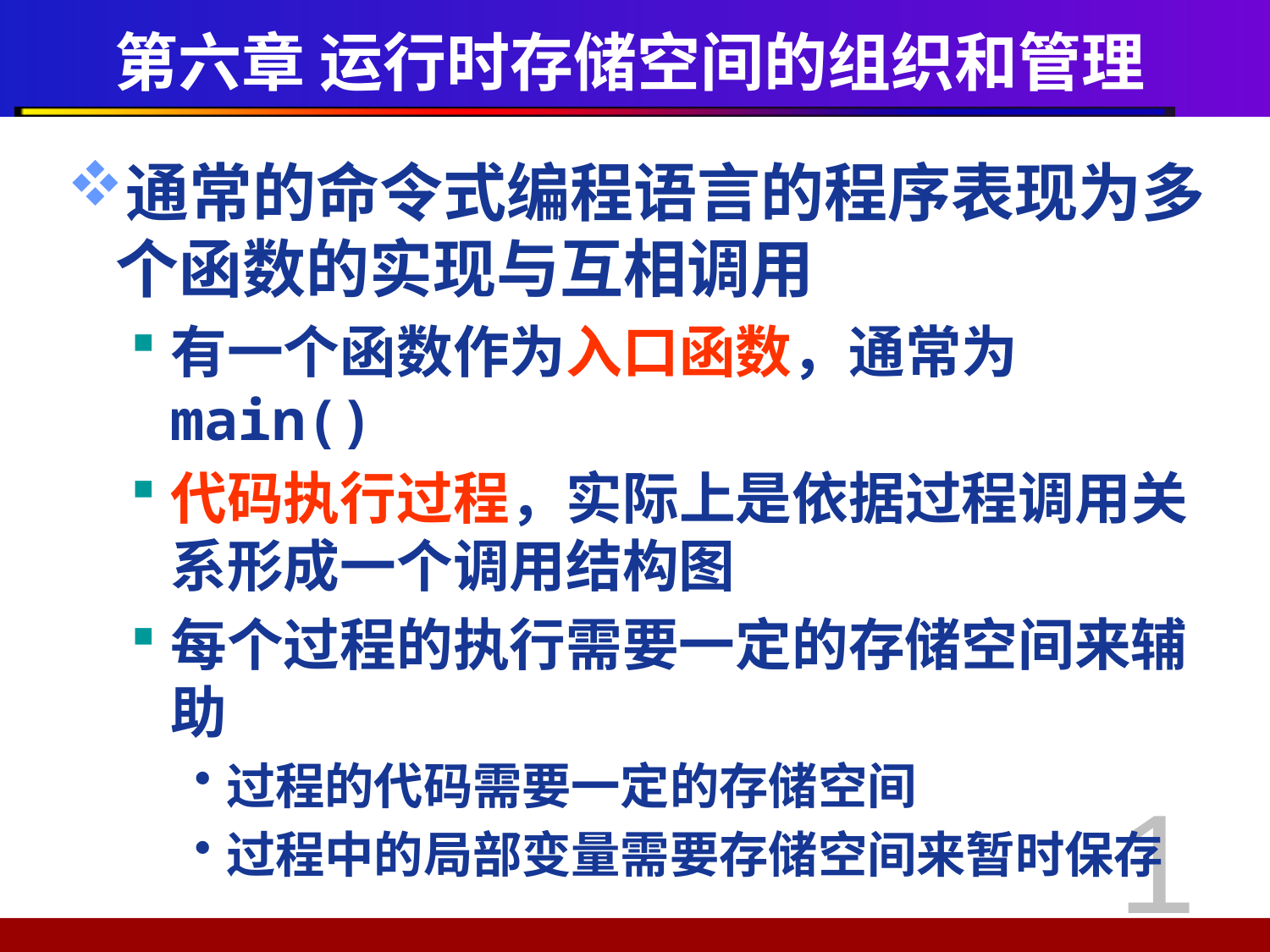

# 第六章 运行时存储空间的组织和管理
通常的命令式编程语言的程序表现为多个函数的实现与互相调用
有一个函数作为入口函数，通常为main()
代码执行过程，实际上是依据过程调用关系形成一个调用结构图
每个过程的执行需要一定的存储空间来辅助
过程的代码需要一定的存储空间
过程中的局部变量需要存储空间来暂时保存
1